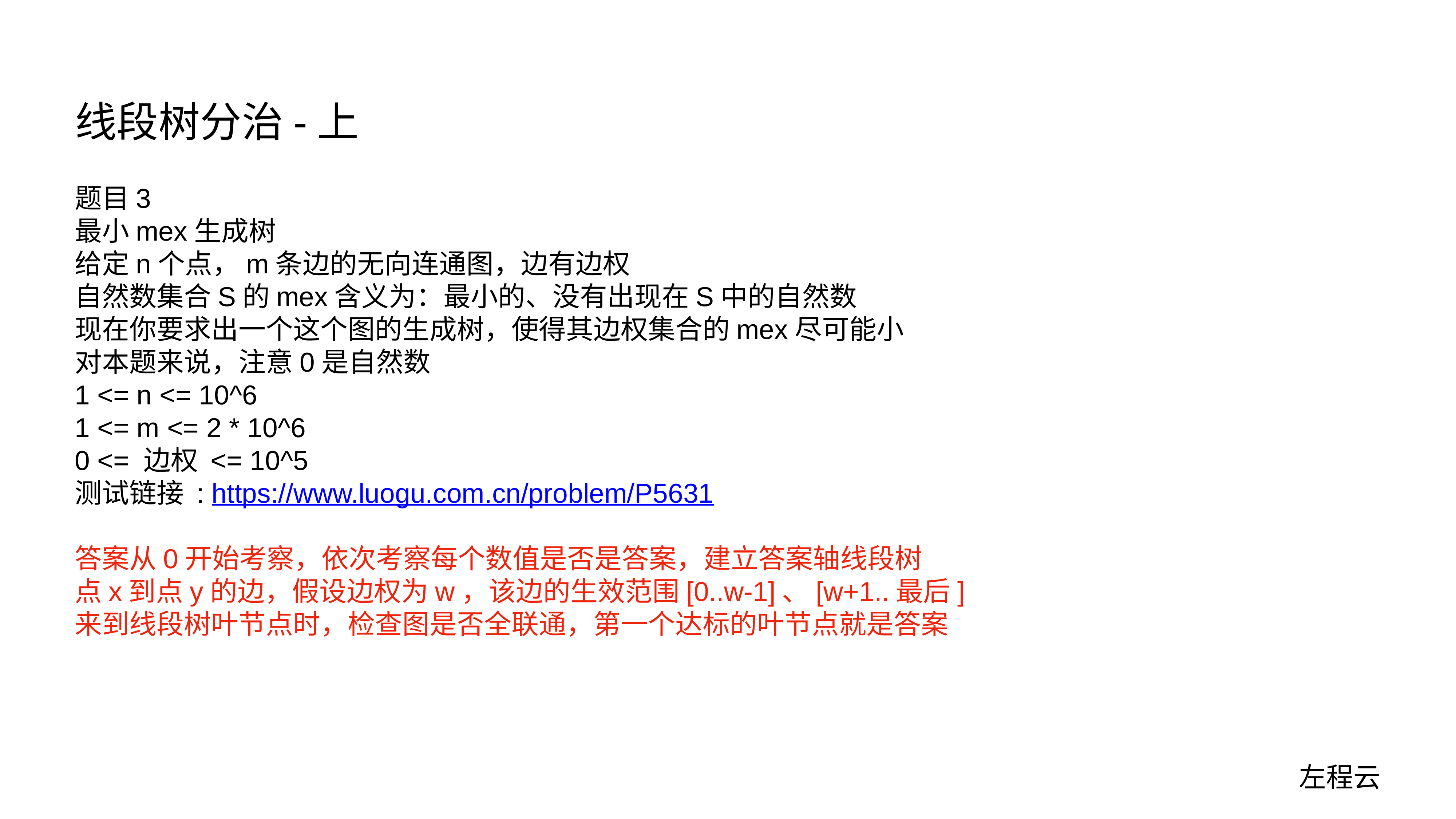

# 线段树分治-上
题目3
最小mex生成树
给定n个点，m条边的无向连通图，边有边权
自然数集合S的mex含义为：最小的、没有出现在S中的自然数
现在你要求出一个这个图的生成树，使得其边权集合的mex尽可能小
对本题来说，注意0是自然数
1 <= n <= 10^6
1 <= m <= 2 * 10^6
0 <= 边权 <= 10^5
测试链接 : https://www.luogu.com.cn/problem/P5631

答案从0开始考察，依次考察每个数值是否是答案，建立答案轴线段树
点x到点y的边，假设边权为w，该边的生效范围[0..w-1]、[w+1..最后]
来到线段树叶节点时，检查图是否全联通，第一个达标的叶节点就是答案
左程云